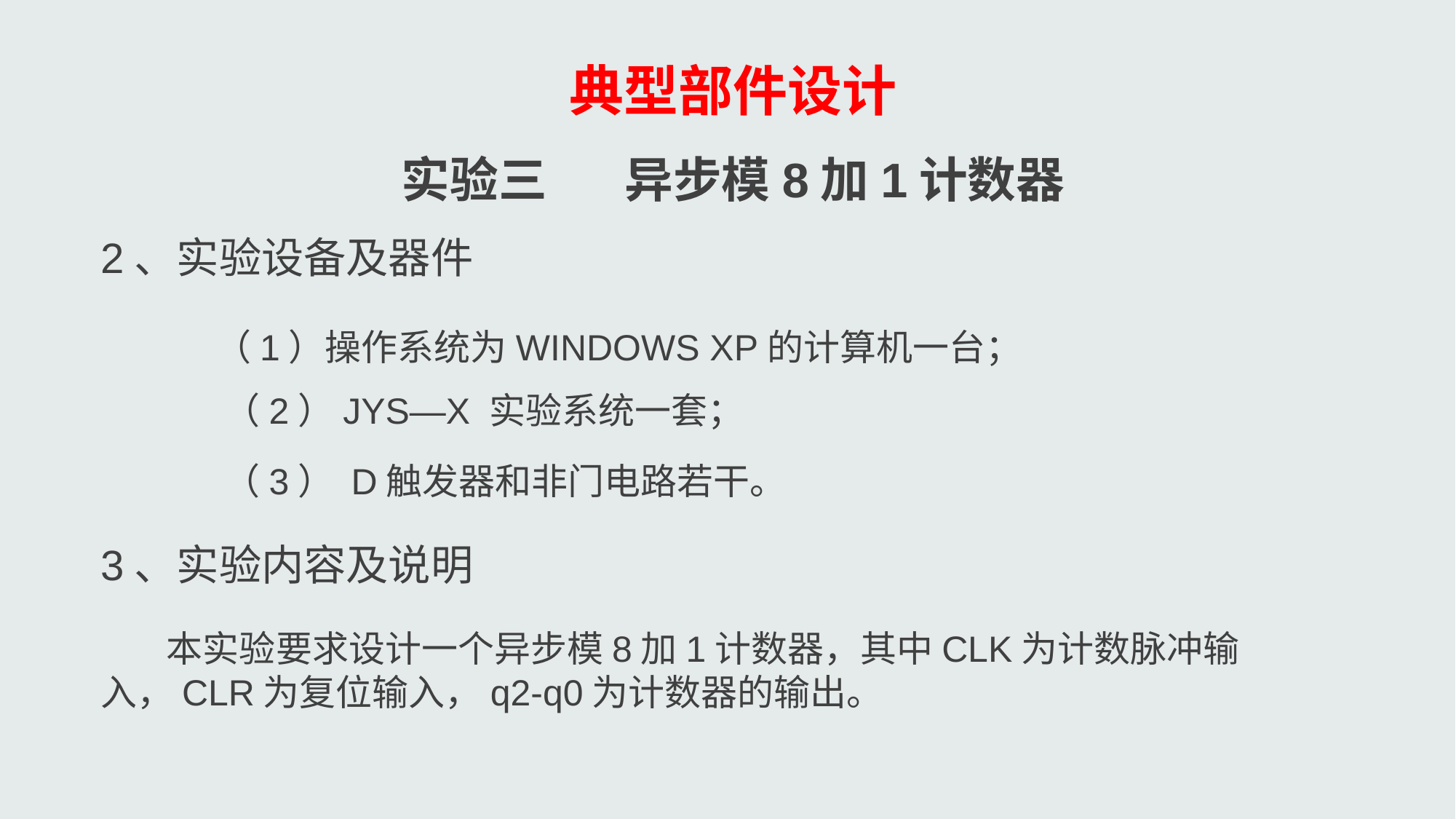

典型部件设计
实验三       异步模8加1计数器
2、实验设备及器件
           （1）操作系统为WINDOWS XP的计算机一台；
              （2）JYS—X 实验系统一套；
              （3） D触发器和非门电路若干。
3、实验内容及说明
       本实验要求设计一个异步模8加1计数器，其中CLK为计数脉冲输入，CLR为复位输入，q2-q0为计数器的输出。